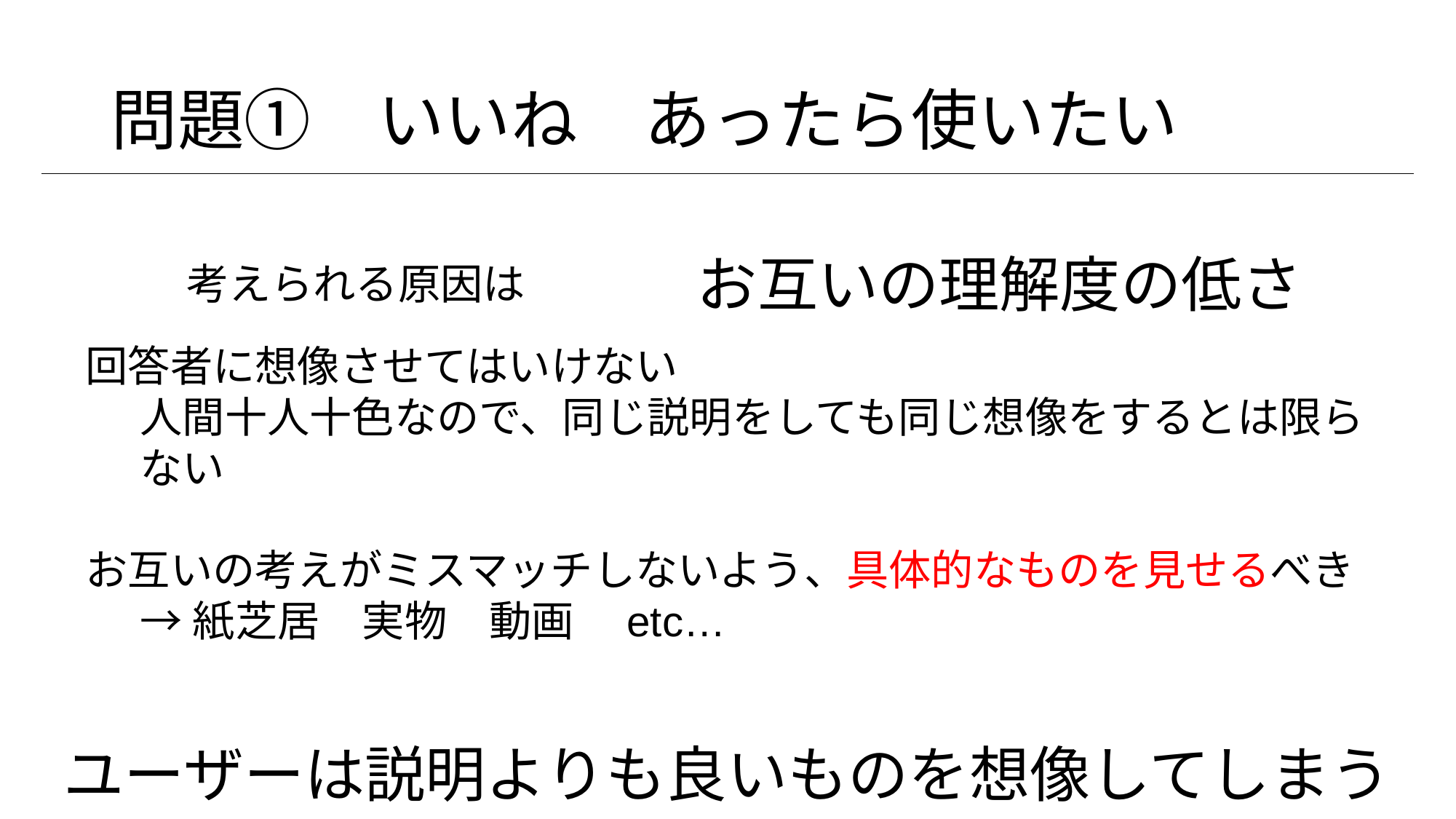

# 問題①　いいね　あったら使いたい
お互いの理解度の低さ
考えられる原因は
回答者に想像させてはいけない
人間十人十色なので、同じ説明をしても同じ想像をするとは限らない

お互いの考えがミスマッチしないよう、具体的なものを見せるべき
→紙芝居　実物　動画　etc…
ユーザーは説明よりも良いものを想像してしまう